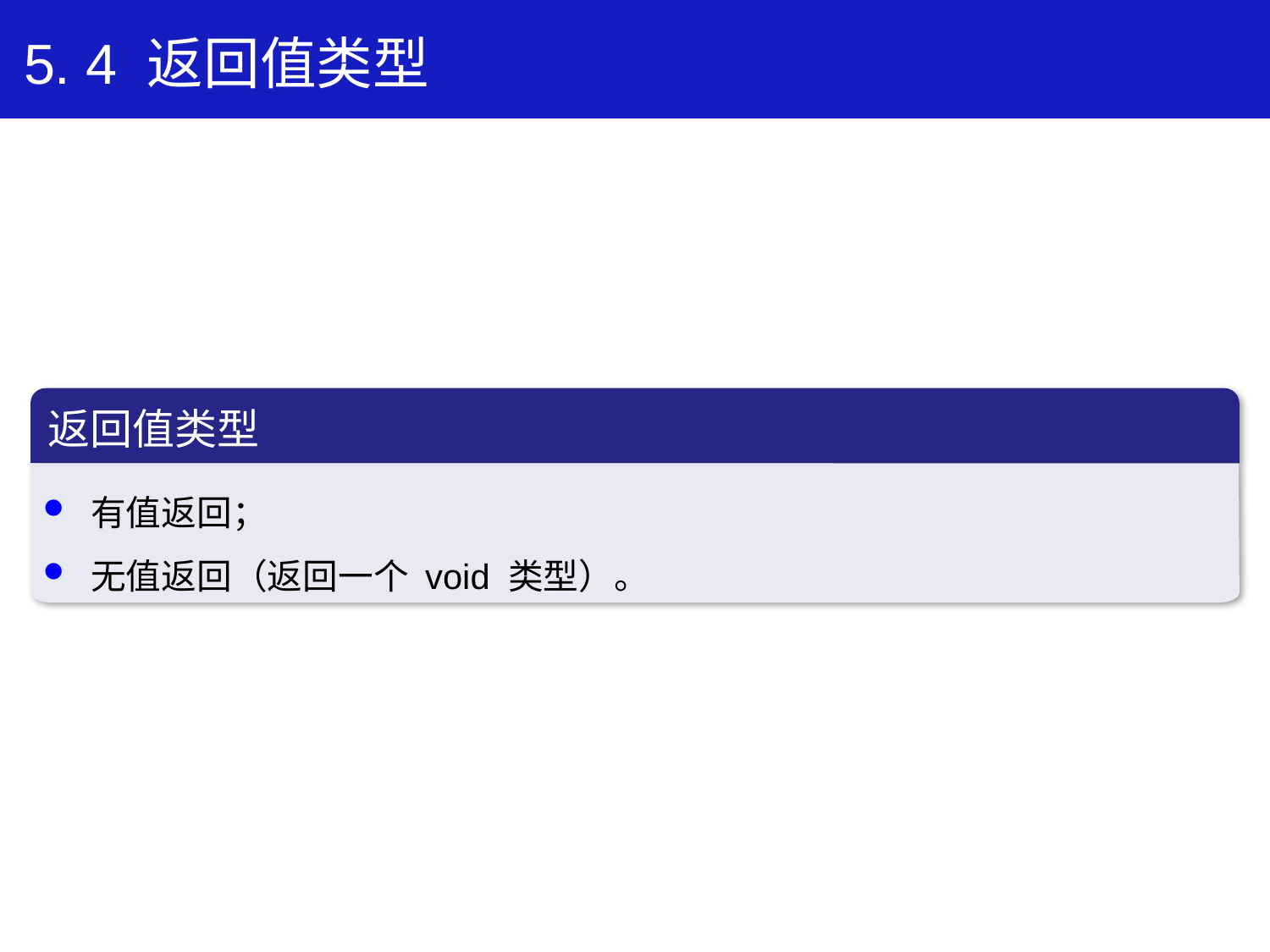

5. 4 返回值类型
返回值类型
有值返回；
无值返回（返回一个 void 类型）。
34